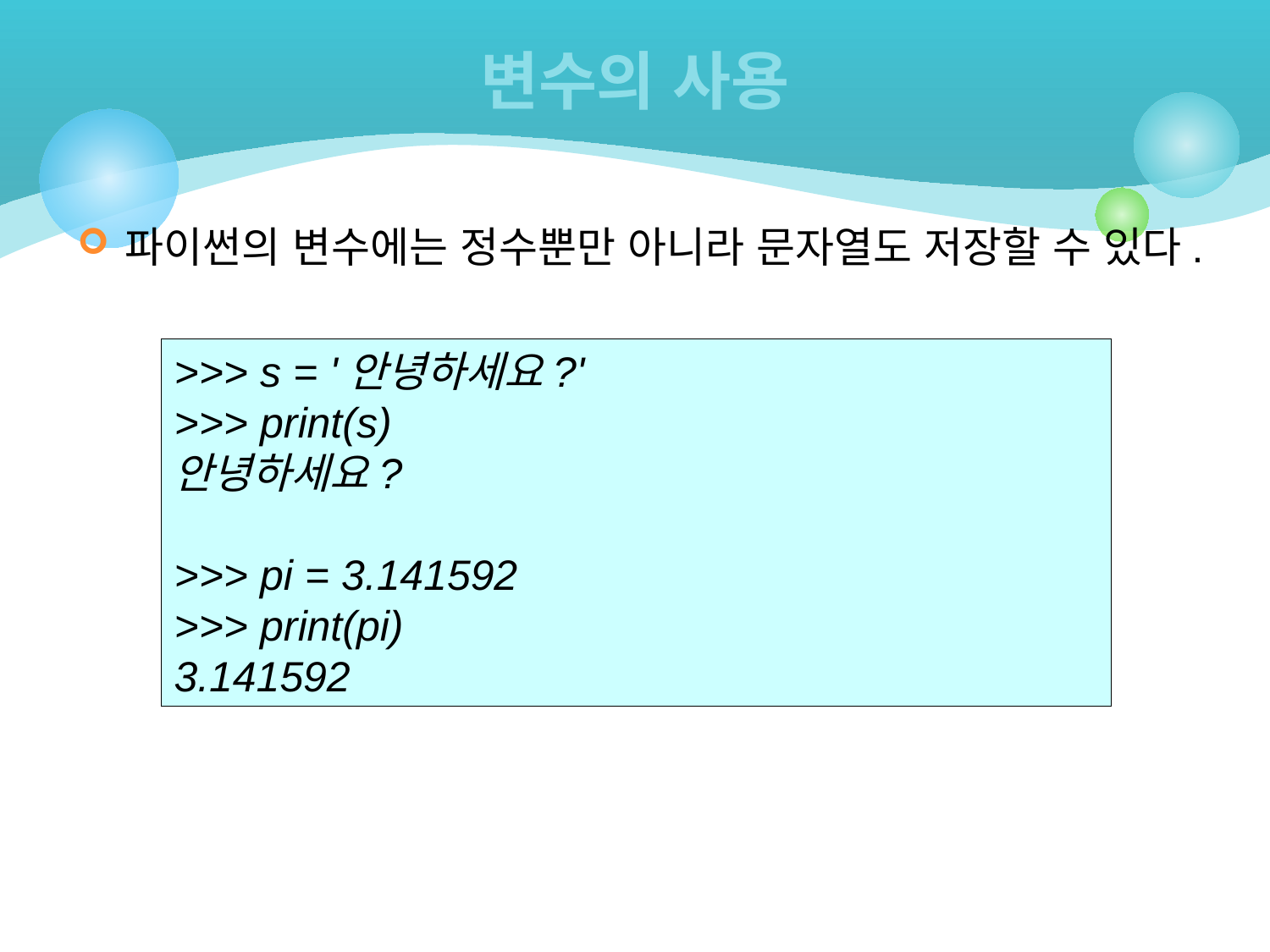

# 변수의 사용
파이썬의 변수에는 정수뿐만 아니라 문자열도 저장할 수 있다.
>>> s = '안녕하세요?'
>>> print(s)
안녕하세요?

>>> pi = 3.141592
>>> print(pi)
3.141592